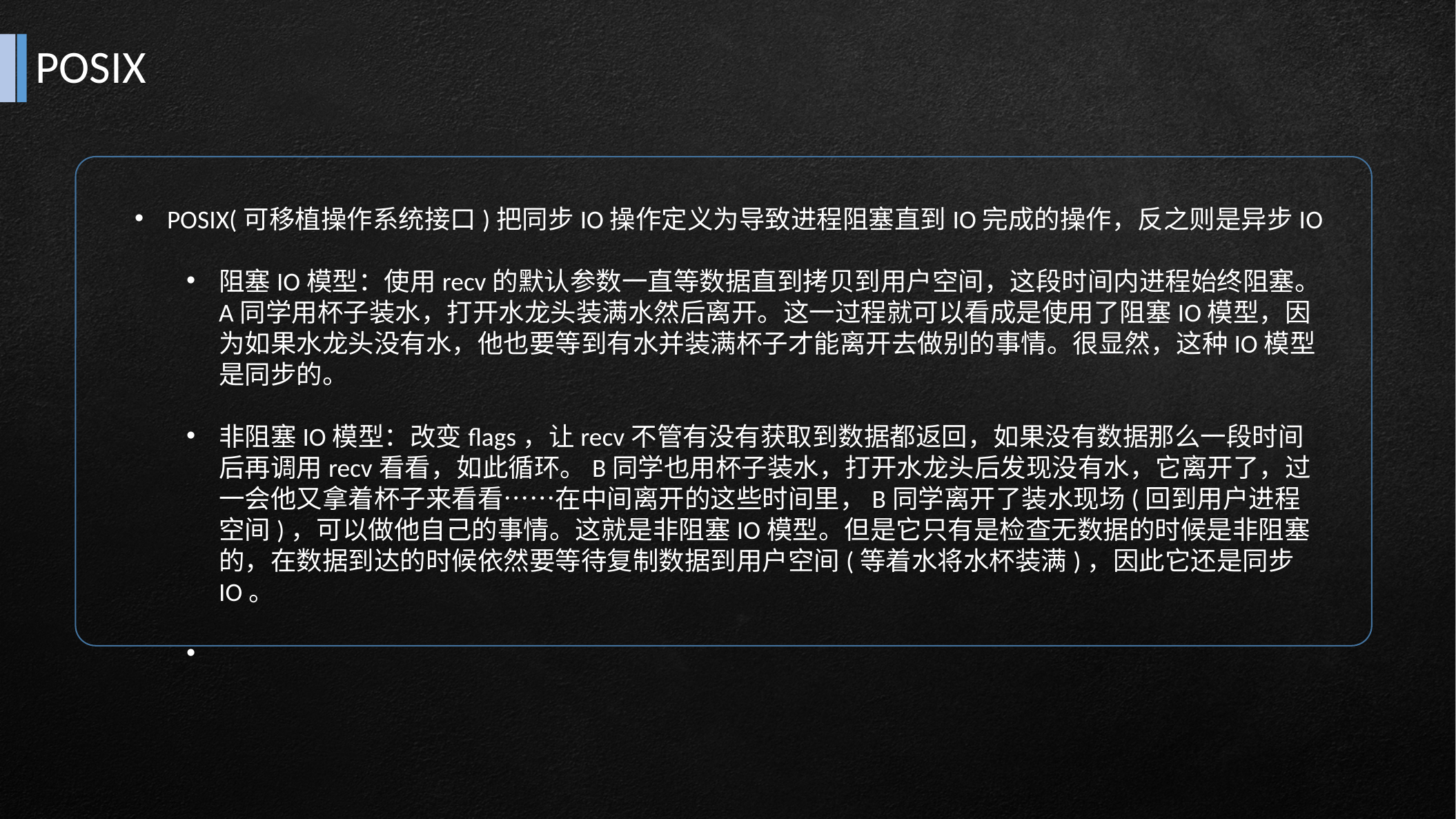

# POSIX

POSIX(可移植操作系统接口)把同步IO操作定义为导致进程阻塞直到IO完成的操作，反之则是异步IO

阻塞IO模型：使用recv的默认参数一直等数据直到拷贝到用户空间，这段时间内进程始终阻塞。A同学用杯子装水，打开水龙头装满水然后离开。这一过程就可以看成是使用了阻塞IO模型，因为如果水龙头没有水，他也要等到有水并装满杯子才能离开去做别的事情。很显然，这种IO模型是同步的。

非阻塞IO模型：改变flags，让recv不管有没有获取到数据都返回，如果没有数据那么一段时间后再调用recv看看，如此循环。B同学也用杯子装水，打开水龙头后发现没有水，它离开了，过一会他又拿着杯子来看看……在中间离开的这些时间里，B同学离开了装水现场(回到用户进程空间)，可以做他自己的事情。这就是非阻塞IO模型。但是它只有是检查无数据的时候是非阻塞的，在数据到达的时候依然要等待复制数据到用户空间(等着水将水杯装满)，因此它还是同步IO。